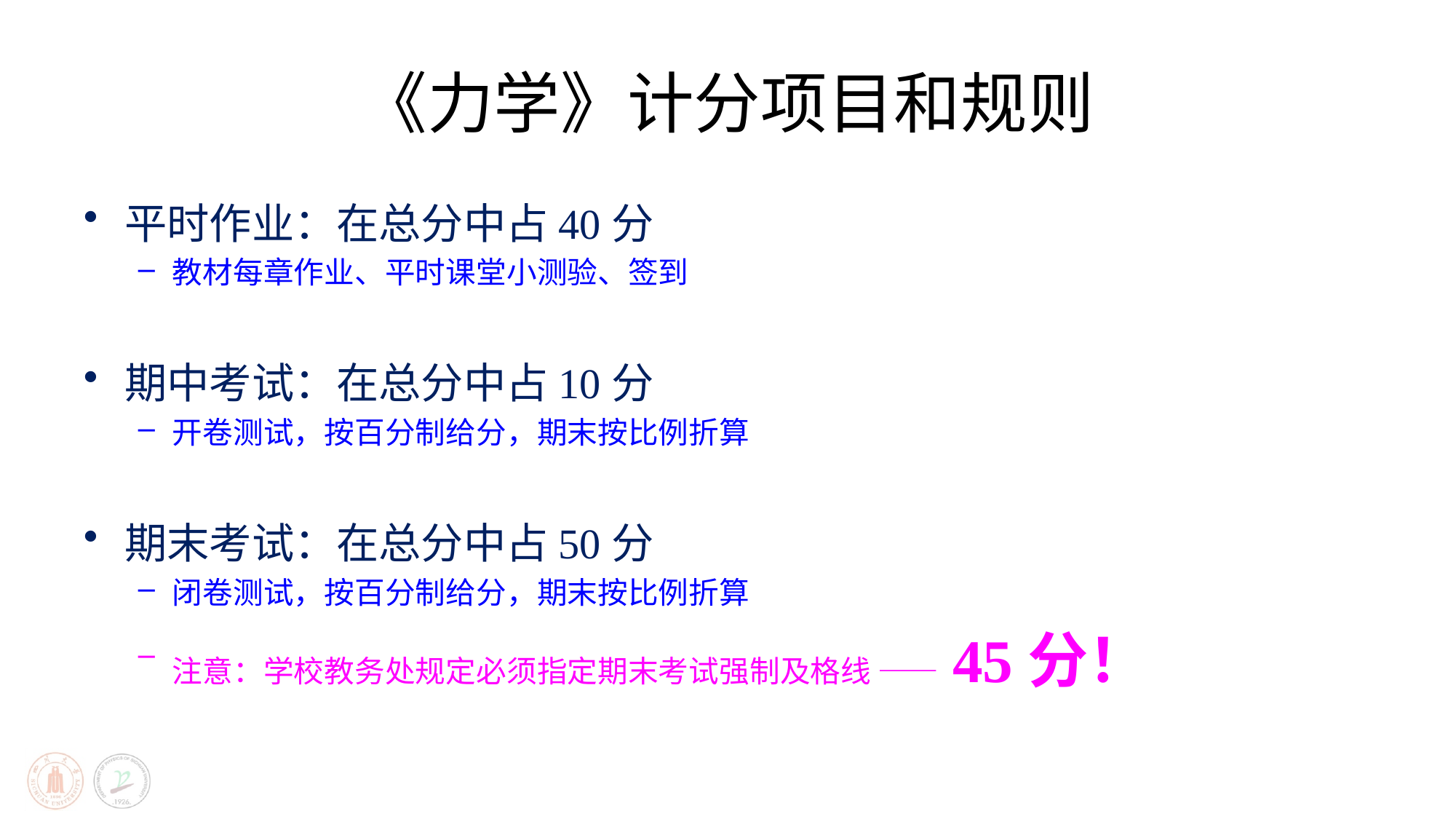

# 《力学》计分项目和规则
平时作业：在总分中占40分
教材每章作业、平时课堂小测验、签到

期中考试：在总分中占10分
开卷测试，按百分制给分，期末按比例折算

期末考试：在总分中占50分
闭卷测试，按百分制给分，期末按比例折算
注意：学校教务处规定必须指定期末考试强制及格线 —— 45分！